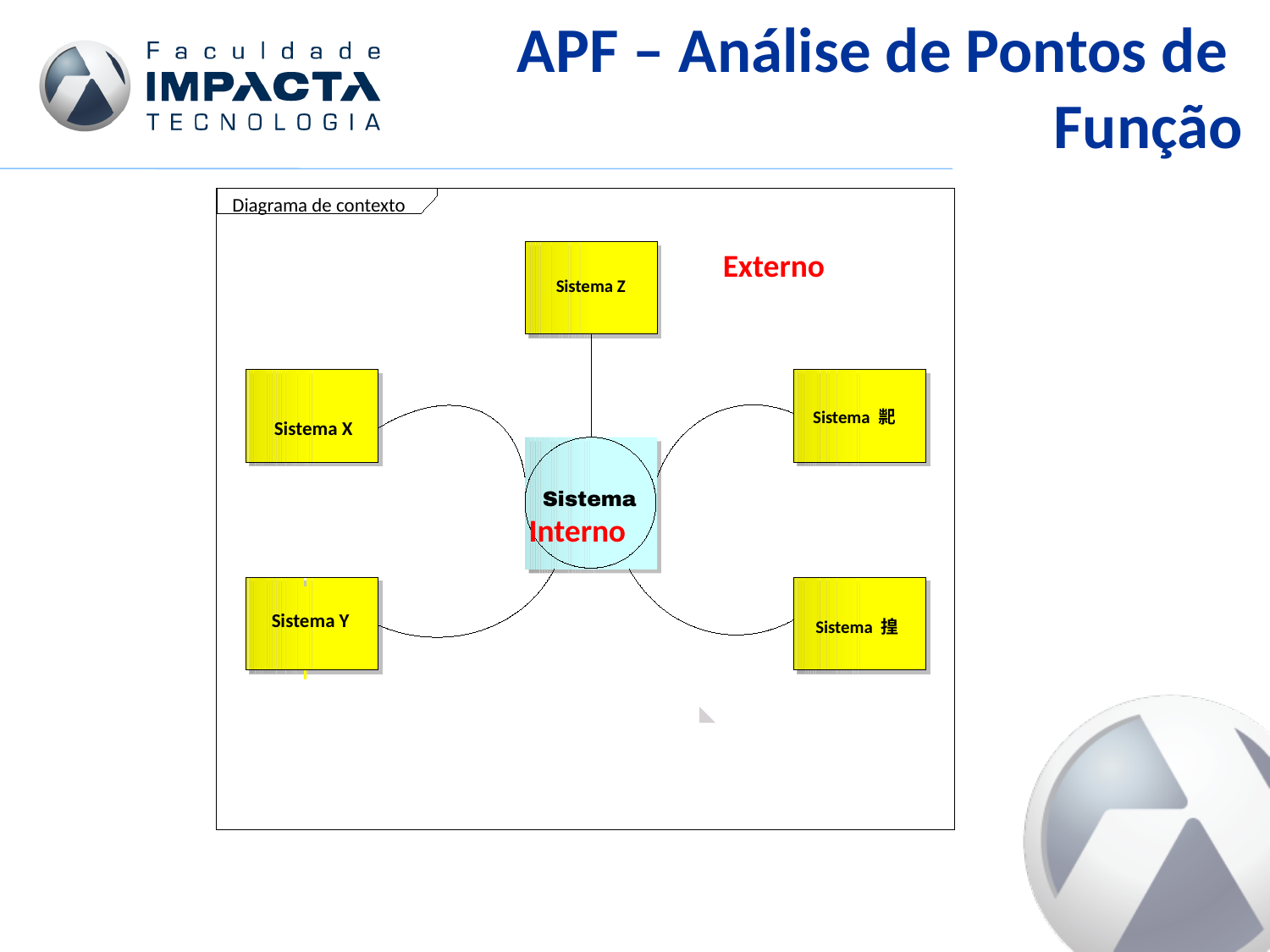

APF – Análise de Pontos de
Função

Diagrama de contexto

Sistema Z

Sistema X

Sistema

Externo
Sistema 䄐
Interno
Sistema Y
Sistema 揘